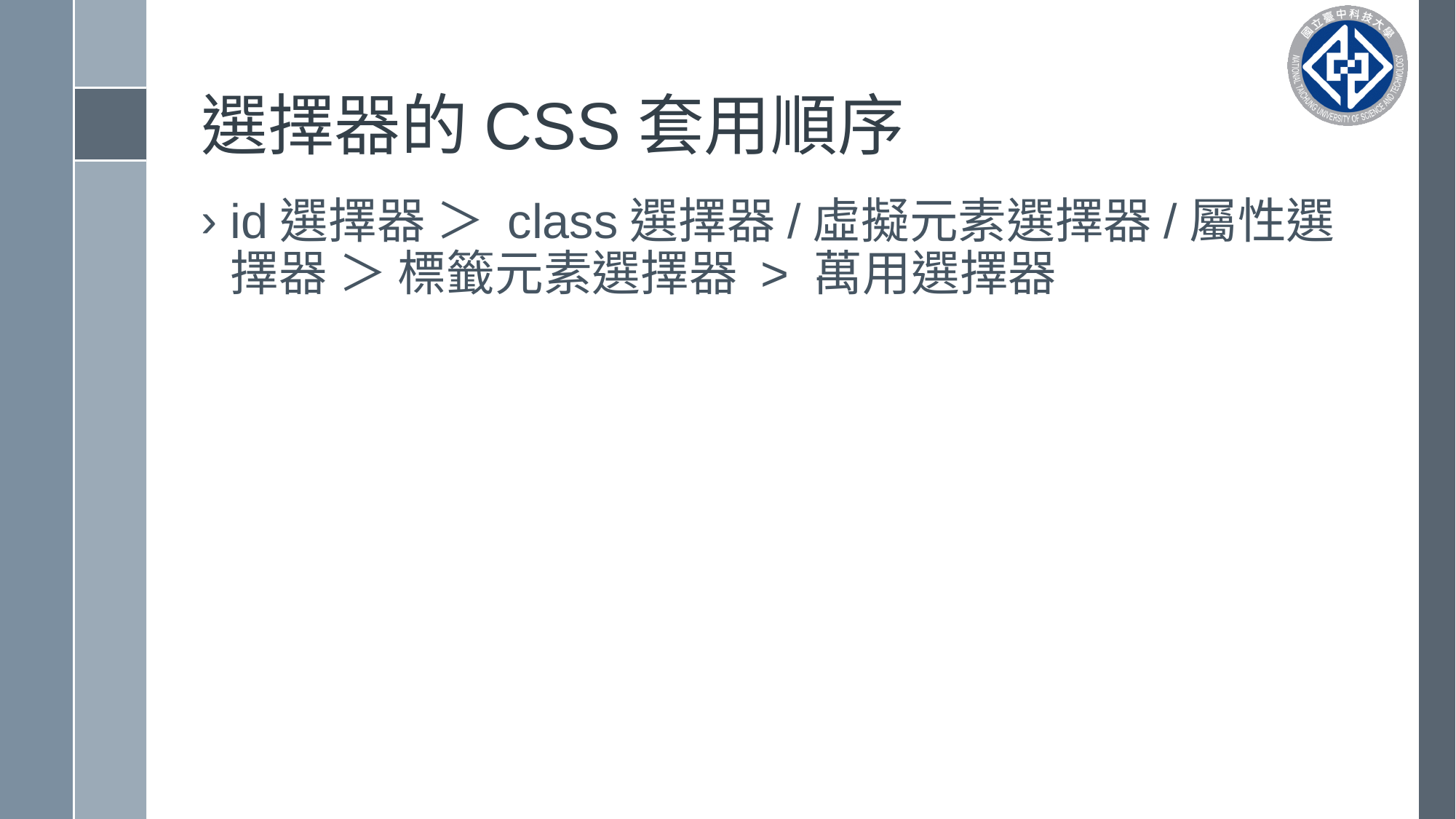

# 選擇器的CSS套用順序
id選擇器 ＞ class選擇器/虛擬元素選擇器/屬性選擇器 ＞ 標籤元素選擇器 > 萬用選擇器